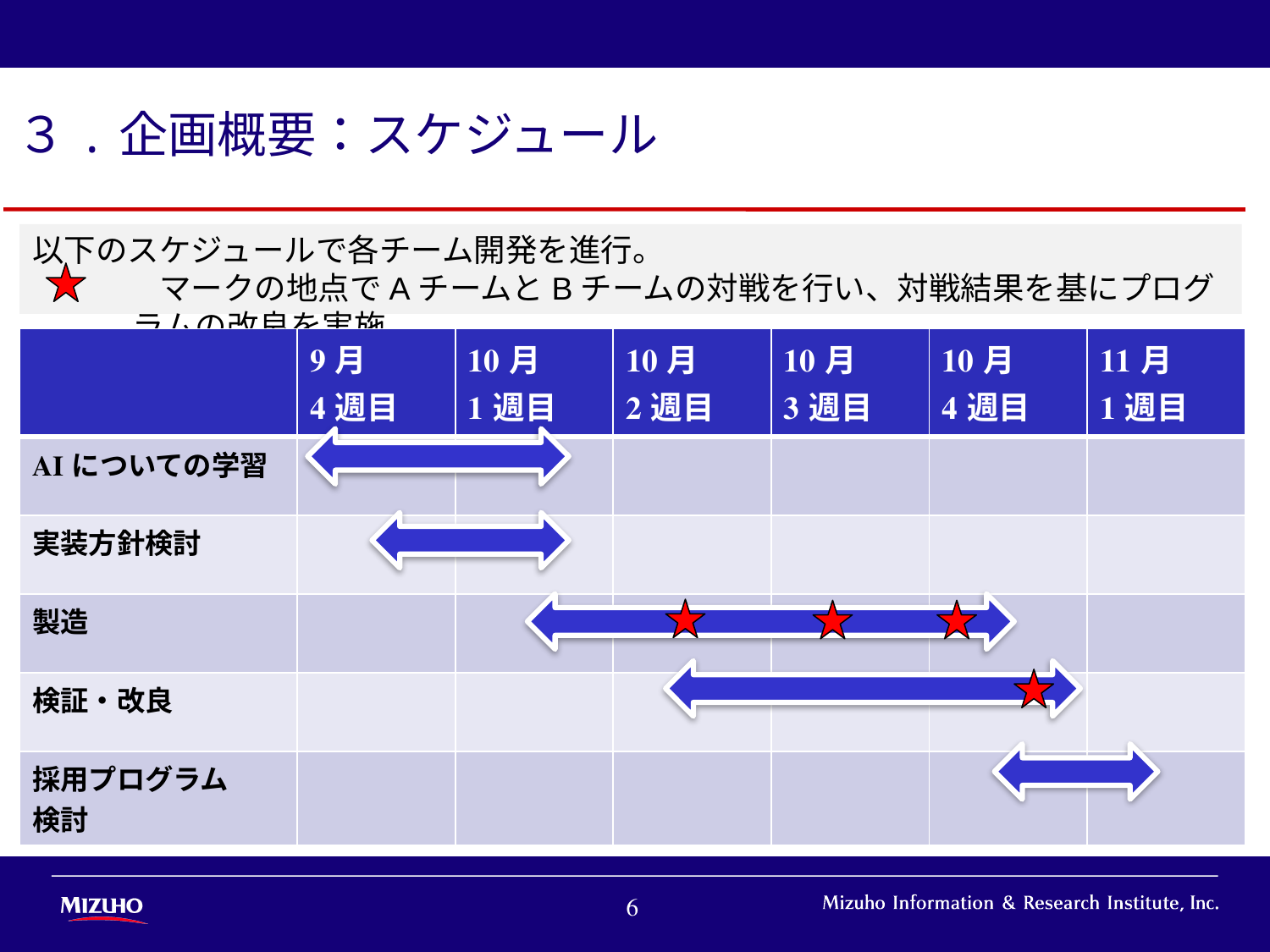

３.企画概要：スケジュール

以下のスケジュールで各チーム開発を進行。
　　　　マークの地点でAチームとBチームの対戦を行い、対戦結果を基にプログラムの改良を実施。

|  | 9月 4週目 | 10月 1週目 | 10月 2週目 | 10月 3週目 | 10月 4週目 | 11月 1週目 |
| --- | --- | --- | --- | --- | --- | --- |
| AIについての学習 |  |  |  |  |  |  |
| 実装方針検討 |  |  |  |  |  |  |
| 製造 |  |  |  |  |  |  |
| 検証・改良 |  |  |  |  |  |  |
| 採用プログラム 検討 |  |  |  |  |  |  |